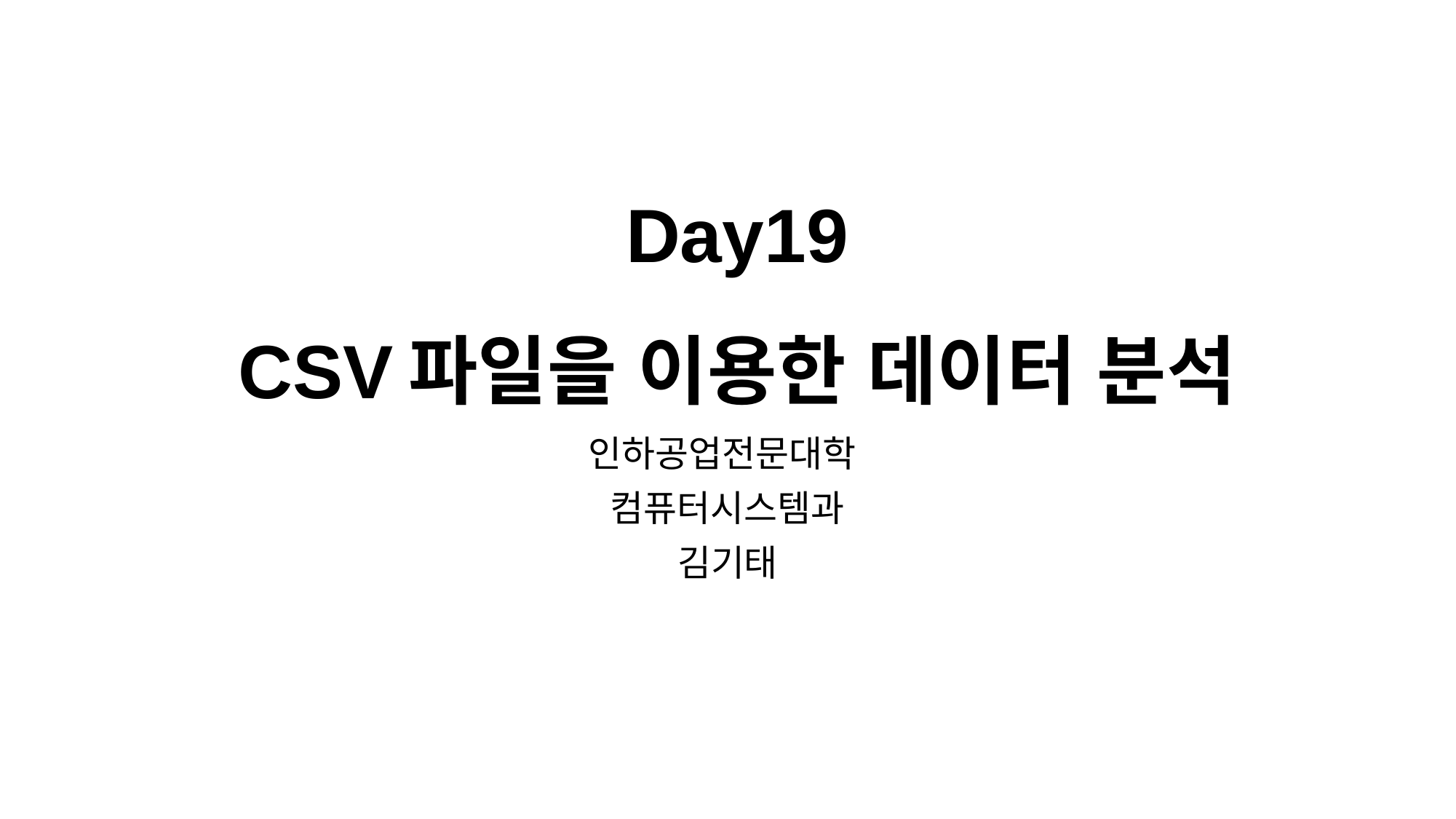

# Day19 CSV파일을 이용한 데이터 분석
인하공업전문대학
컴퓨터시스템과
김기태